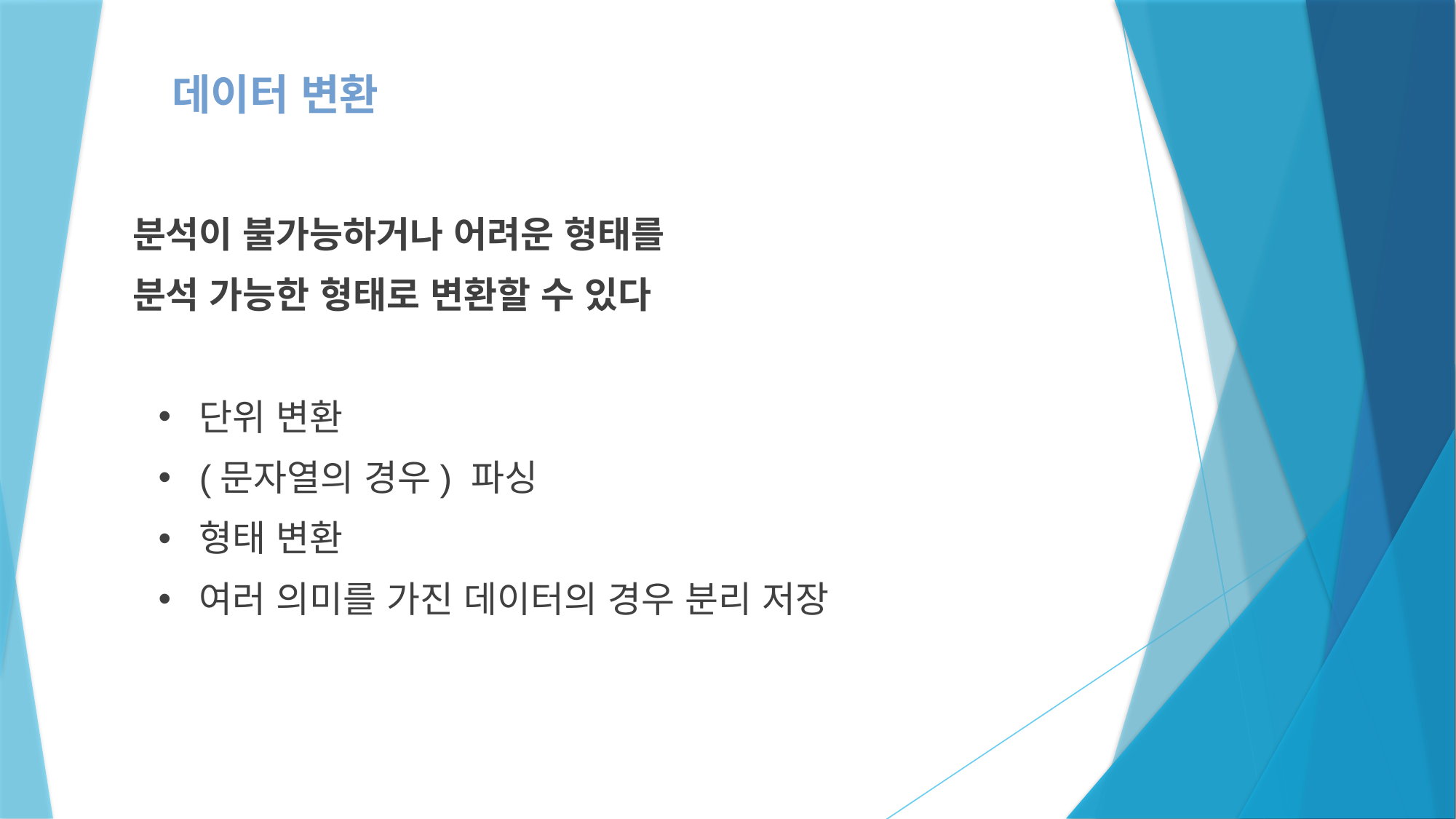

데이터 변환
분석이 불가능하거나 어려운 형태를
분석 가능한 형태로 변환할 수 있다

단위 변환
(문자열의 경우) 파싱
형태 변환
여러 의미를 가진 데이터의 경우 분리 저장